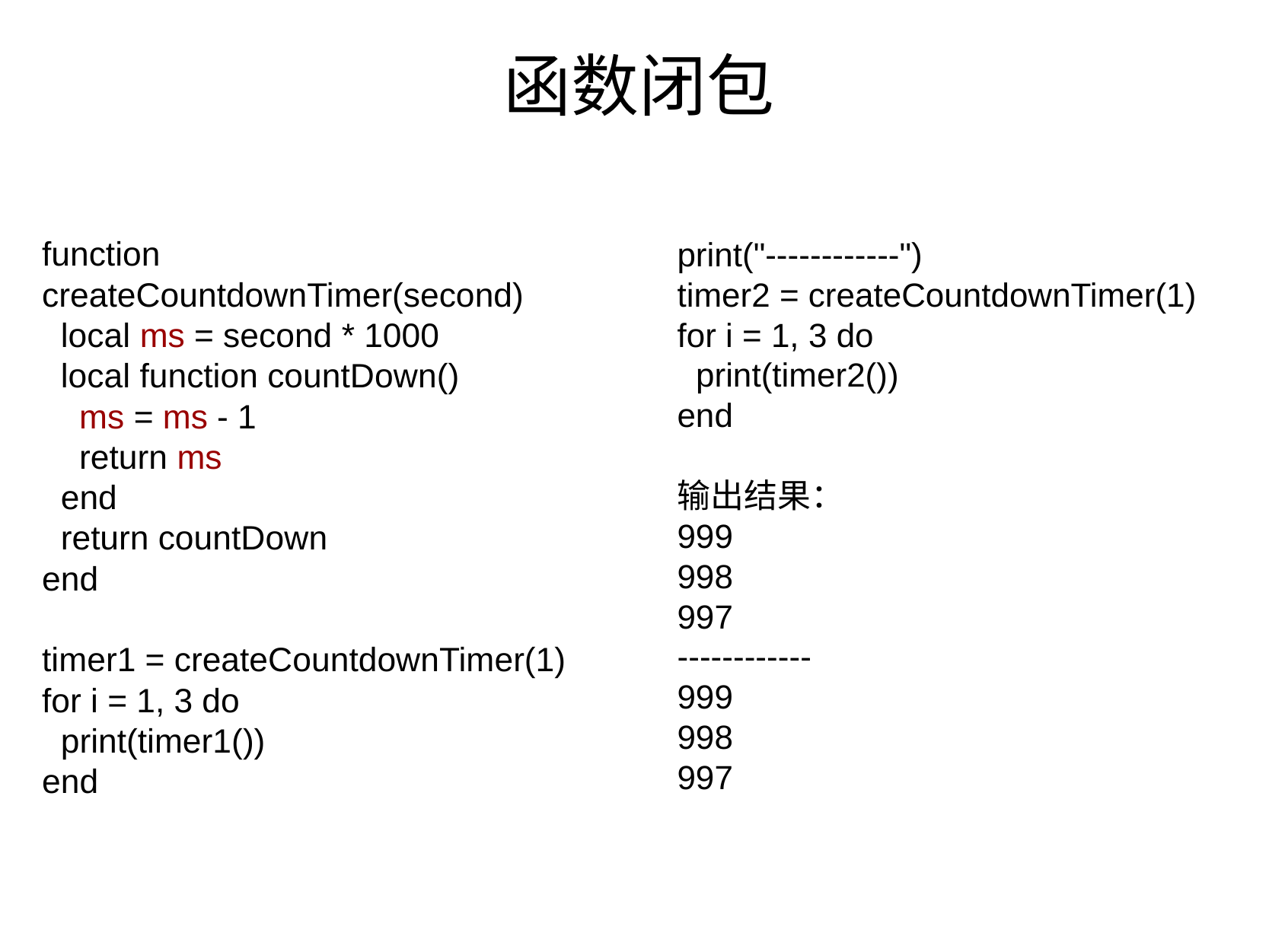

# 函数闭包
function createCountdownTimer(second)
  local ms = second * 1000
  local function countDown()
    ms = ms - 1
    return ms
  end
  return countDown
end

timer1 = createCountdownTimer(1)
for i = 1, 3 do
  print(timer1())
end

print("------------")
timer2 = createCountdownTimer(1)
for i = 1, 3 do
  print(timer2())
end

输出结果：
999
998
997
------------
999
998
997